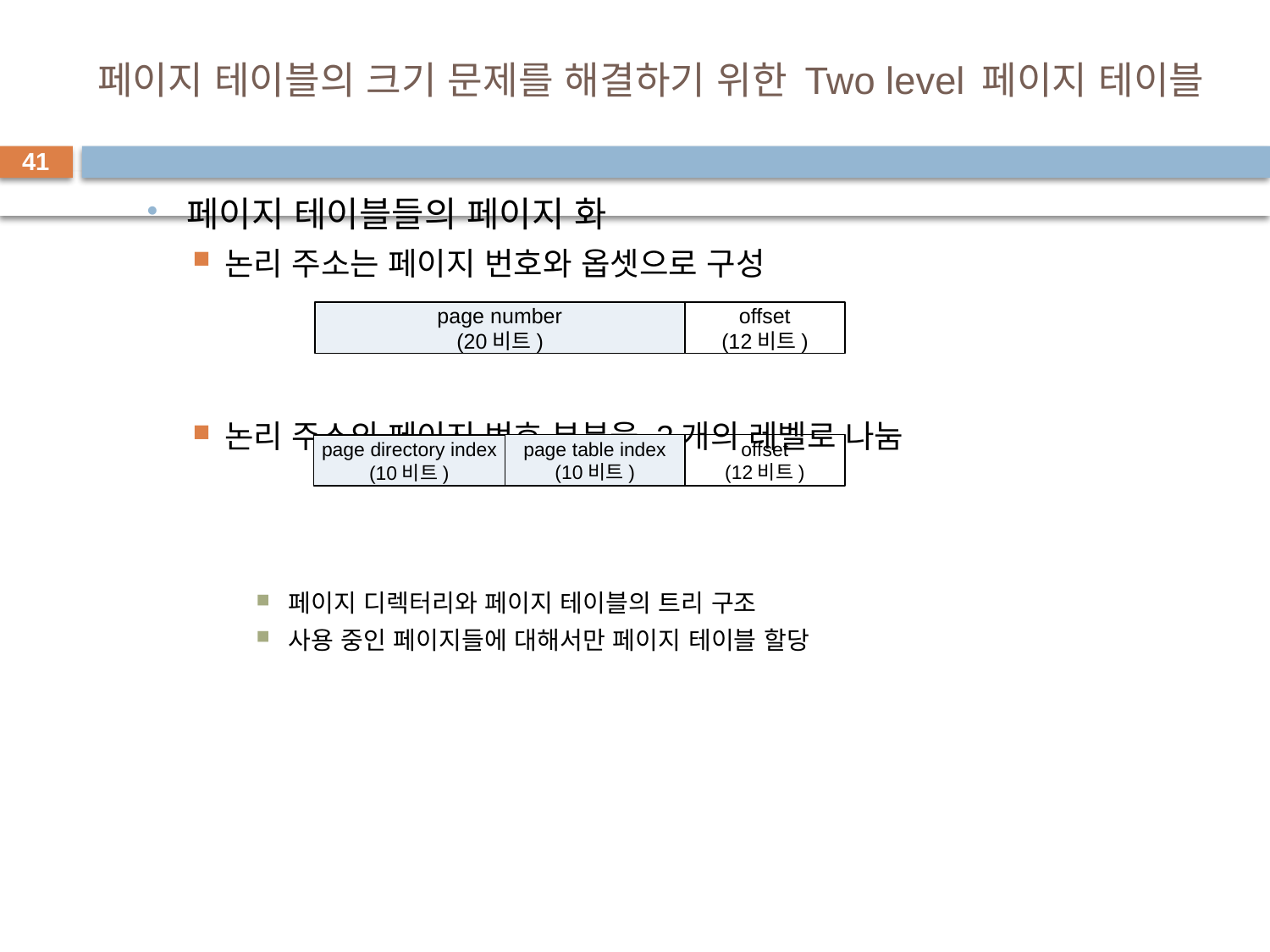

# 페이지 테이블의 크기 문제를 해결하기 위한 Two level 페이지 테이블
41
페이지 테이블들의 페이지 화
논리 주소는 페이지 번호와 옵셋으로 구성

논리 주소의 페이지 번호 부분을 2개의 레벨로 나눔

페이지 디렉터리와 페이지 테이블의 트리 구조
사용 중인 페이지들에 대해서만 페이지 테이블 할당

page number
(20비트)
offset
(12비트)
page table index
(10비트)
offset
(12비트)
page directory index
(10비트)